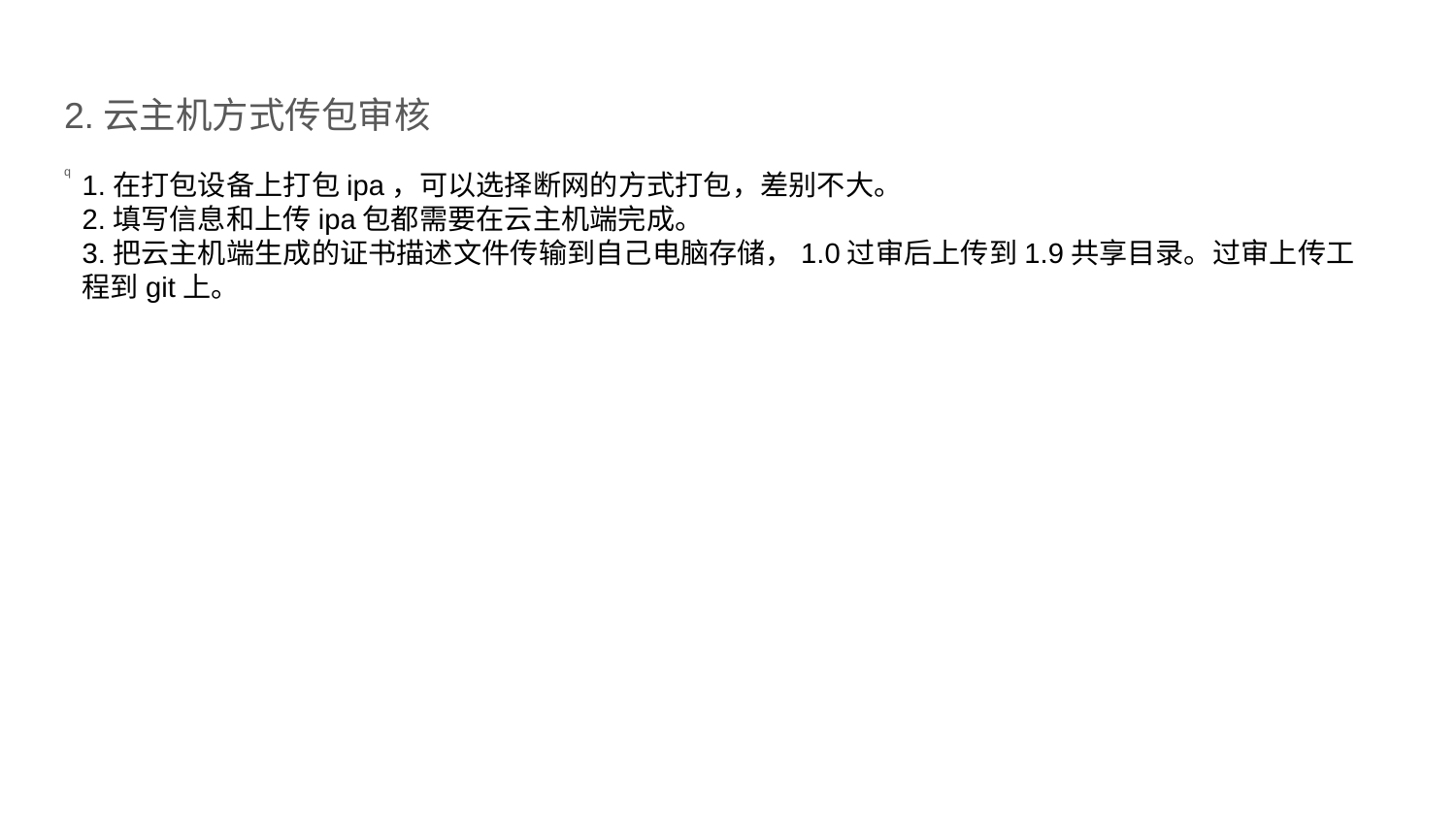

# 2.云主机方式传包审核
q
1.在打包设备上打包ipa，可以选择断网的方式打包，差别不大。
2.填写信息和上传ipa包都需要在云主机端完成。
3.把云主机端生成的证书描述文件传输到自己电脑存储，1.0过审后上传到1.9共享目录。过审上传工程到git上。